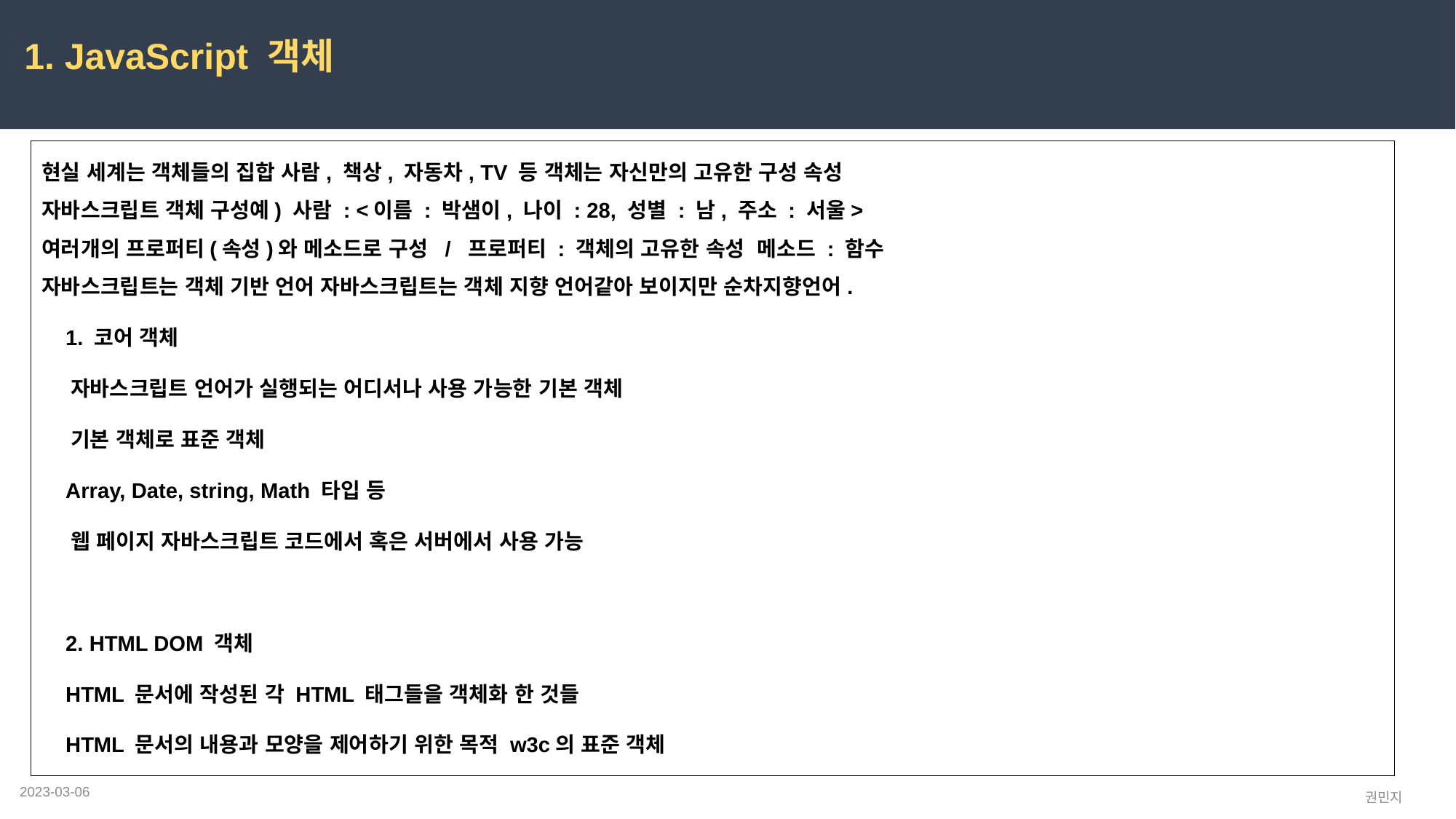

1. JavaScript 객체
현실 세계는 객체들의 집합 사람, 책상, 자동차, TV 등 객체는 자신만의 고유한 구성 속성
자바스크립트 객체 구성예) 사람 : <이름 : 박샘이, 나이 : 28, 성별 : 남, 주소 : 서울>
여러개의 프로퍼티(속성)와 메소드로 구성  /  프로퍼티 : 객체의 고유한 속성  메소드 : 함수
자바스크립트는 객체 기반 언어 자바스크립트는 객체 지향 언어같아 보이지만 순차지향언어.
    1. 코어 객체
    자바스크립트 언어가 실행되는 어디서나 사용 가능한 기본 객체
    기본 객체로 표준 객체
    Array, Date, string, Math 타입 등
    웹 페이지 자바스크립트 코드에서 혹은 서버에서 사용 가능

    2. HTML DOM 객체
    HTML 문서에 작성된 각 HTML 태그들을 객체화 한 것들
    HTML 문서의 내용과 모양을 제어하기 위한 목적 w3c의 표준 객체

2023-03-06
권민지